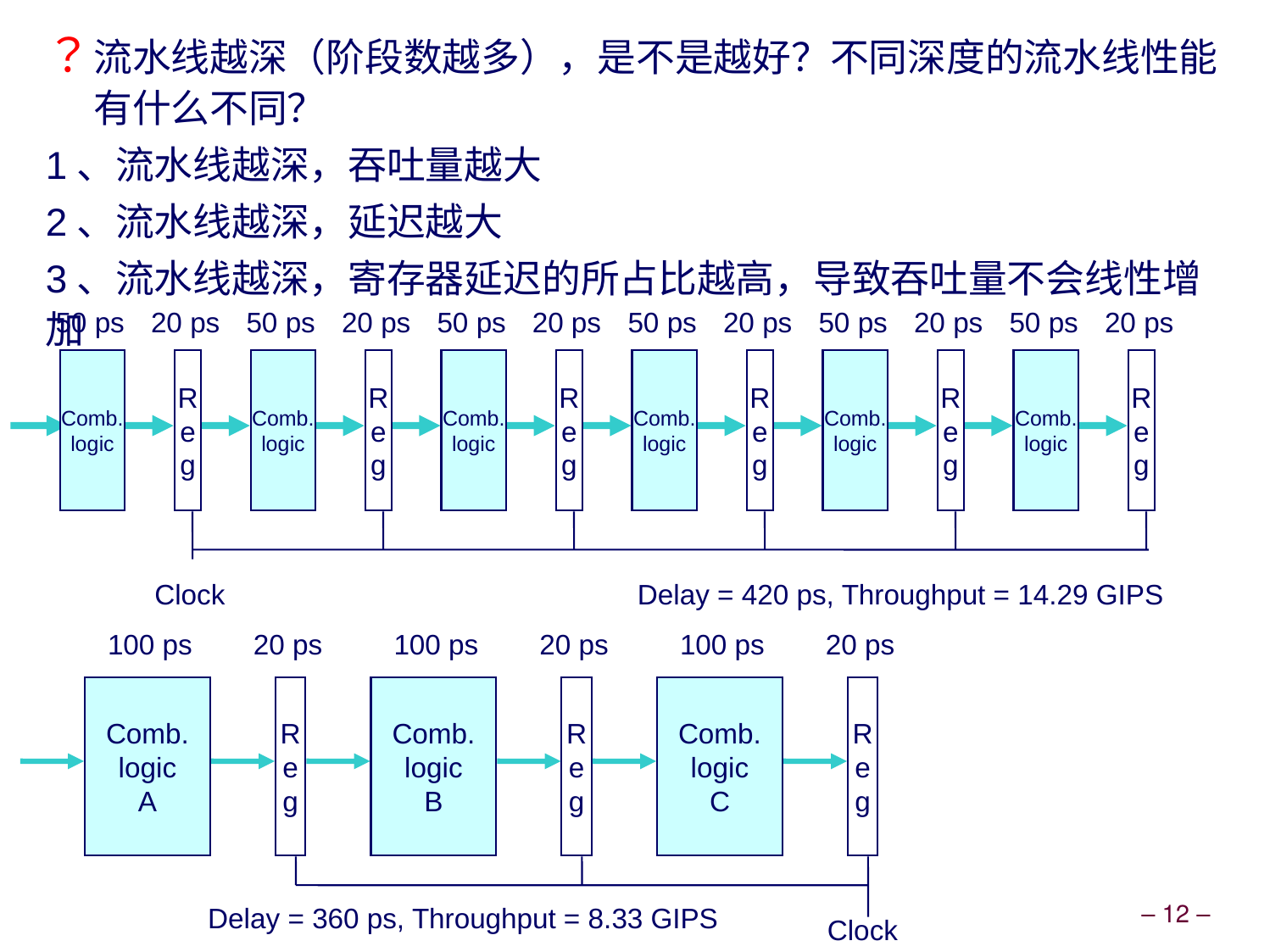

流水线越深（阶段数越多），是不是越好？不同深度的流水线性能有什么不同？
1、流水线越深，吞吐量越大
2、流水线越深，延迟越大
3、流水线越深，寄存器延迟的所占比越高，导致吞吐量不会线性增加

50 ps
20 ps
50 ps
20 ps
50 ps
20 ps
50 ps
20 ps
50 ps
20 ps
50 ps
20 ps
Comb.
logic
R
e
g
Comb.
logic
R
e
g
Comb.
logic
R
e
g
Comb.
logic
R
e
g
Comb.
logic
R
e
g
Comb.
logic
R
e
g

Clock
Delay = 420 ps, Throughput = 14.29 GIPS
Delay = 360 ps, Throughput = 8.33 GIPS
100 ps
20 ps
100 ps
20 ps
100 ps
20 ps
Comb.
logic
A
R
e
g
Comb.
logic
B
R
e
g
Comb.
logic
C
R
e
g

Clock